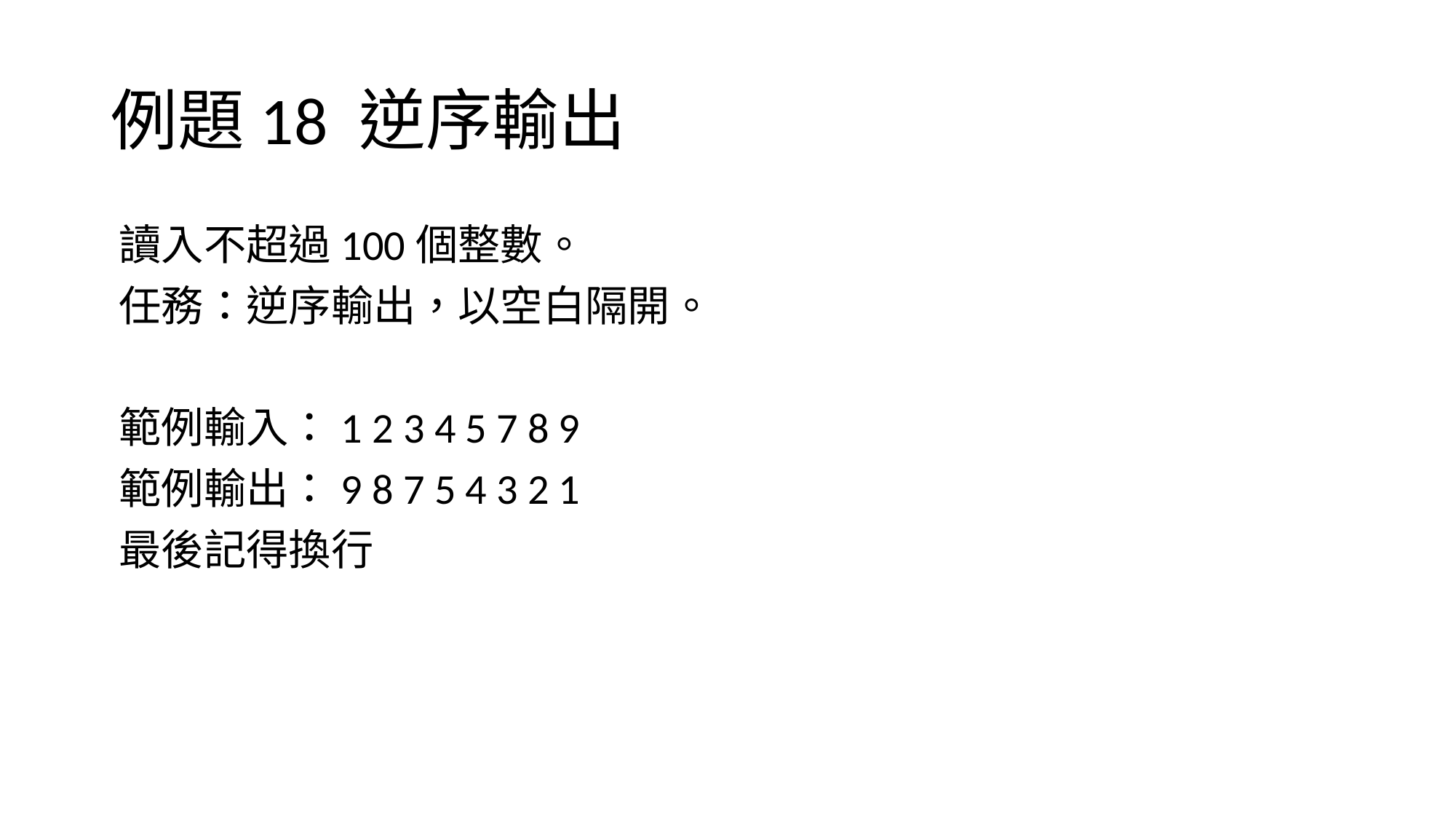

# 例題18 逆序輸出
讀入不超過100個整數。
任務：逆序輸出，以空白隔開。

範例輸入：1 2 3 4 5 7 8 9
範例輸出：9 8 7 5 4 3 2 1
最後記得換行